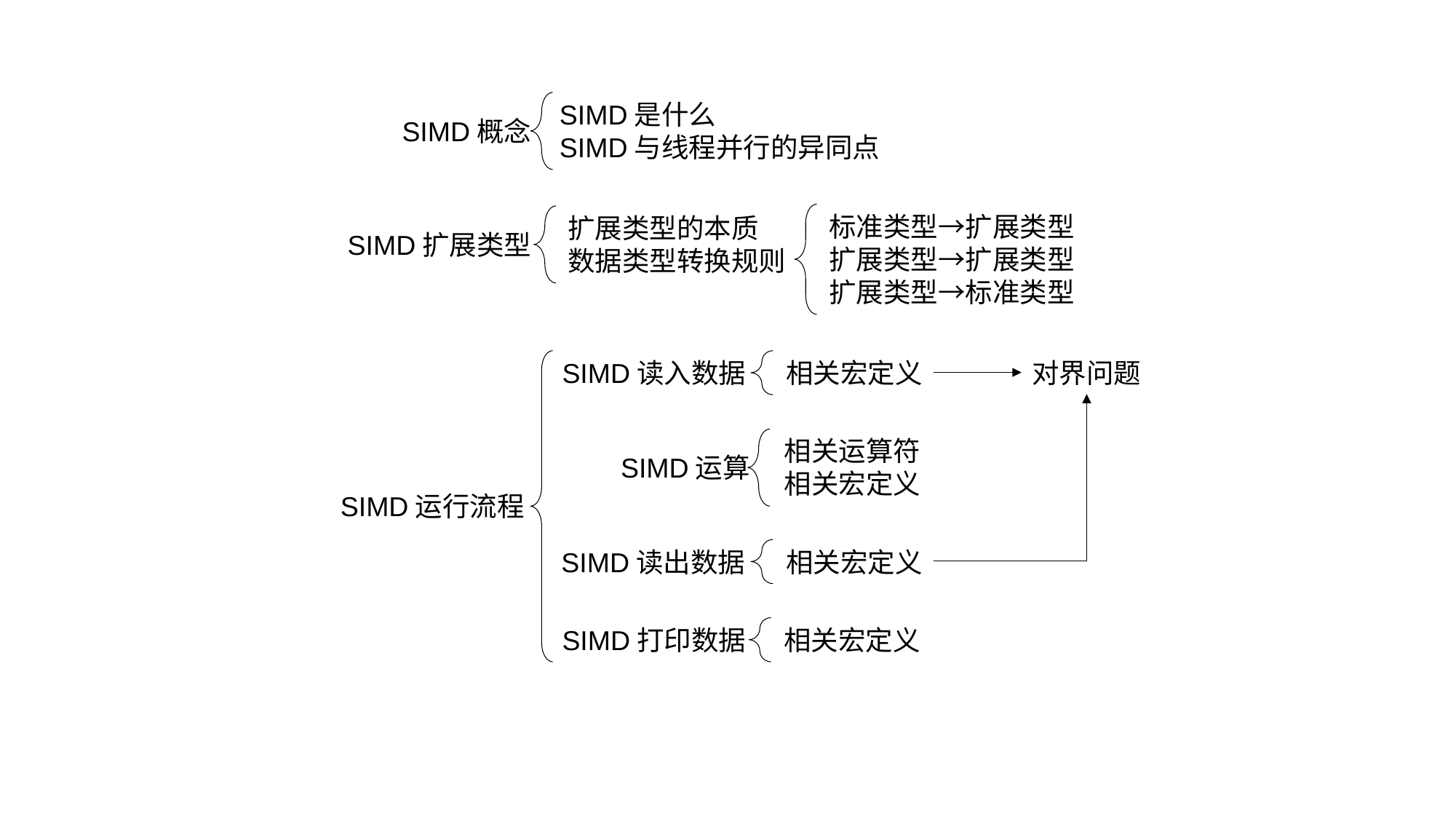

SIMD是什么
SIMD与线程并行的异同点
SIMD概念

标准类型→扩展类型
扩展类型→扩展类型
扩展类型→标准类型

扩展类型的本质
数据类型转换规则
SIMD扩展类型

SIMD读入数据

相关宏定义
相关运算符
相关宏定义

SIMD运算
SIMD读出数据

相关宏定义
SIMD打印数据

相关宏定义
SIMD运行流程
对界问题